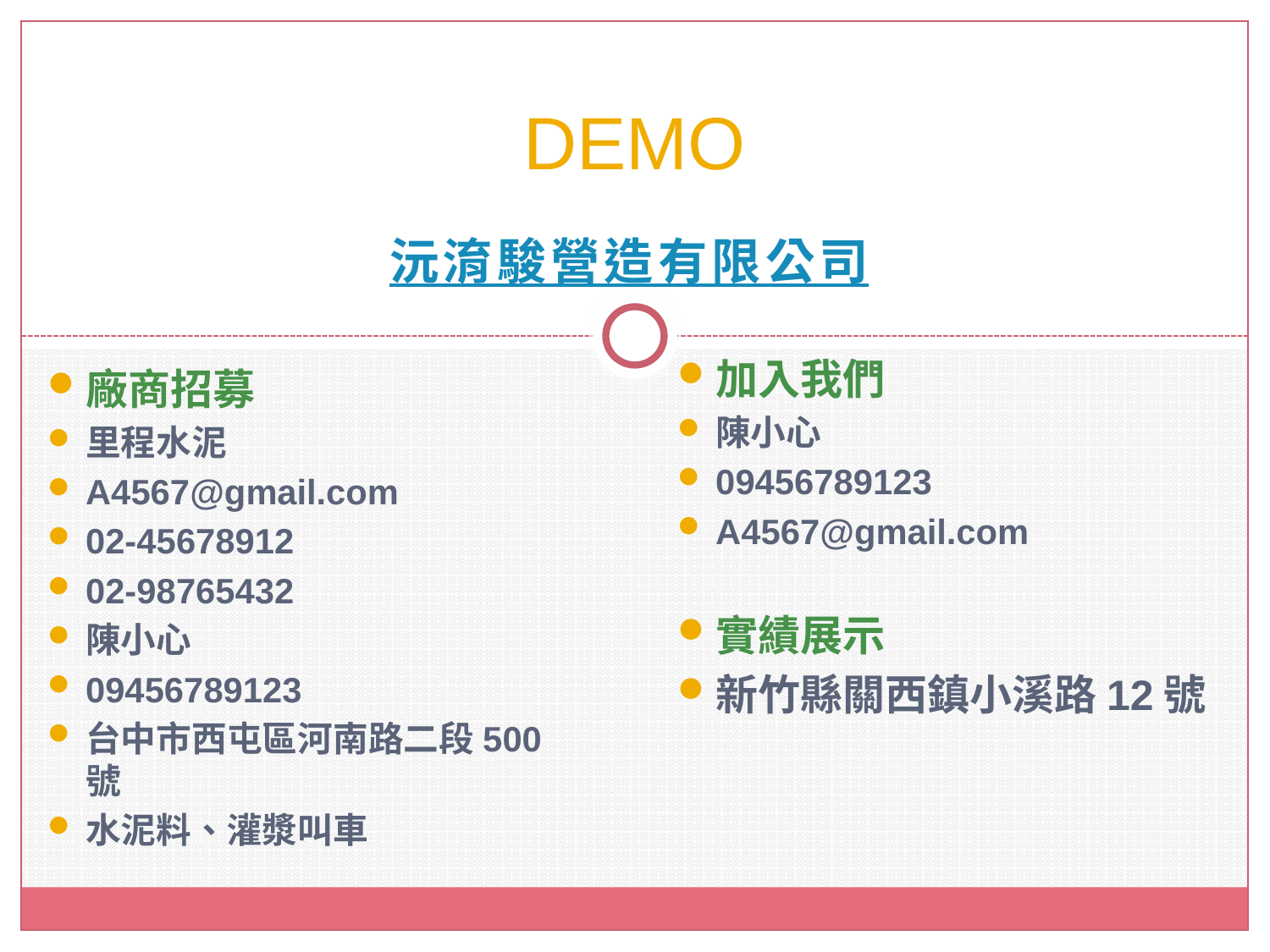

# DEMO
沅淯駿營造有限公司
加入我們
陳小心
09456789123
A4567@gmail.com

實績展示
新竹縣關西鎮小溪路12號

廠商招募
里程水泥
A4567@gmail.com
02-45678912
02-98765432
陳小心
09456789123
台中市西屯區河南路二段500號
水泥料、灌漿叫車